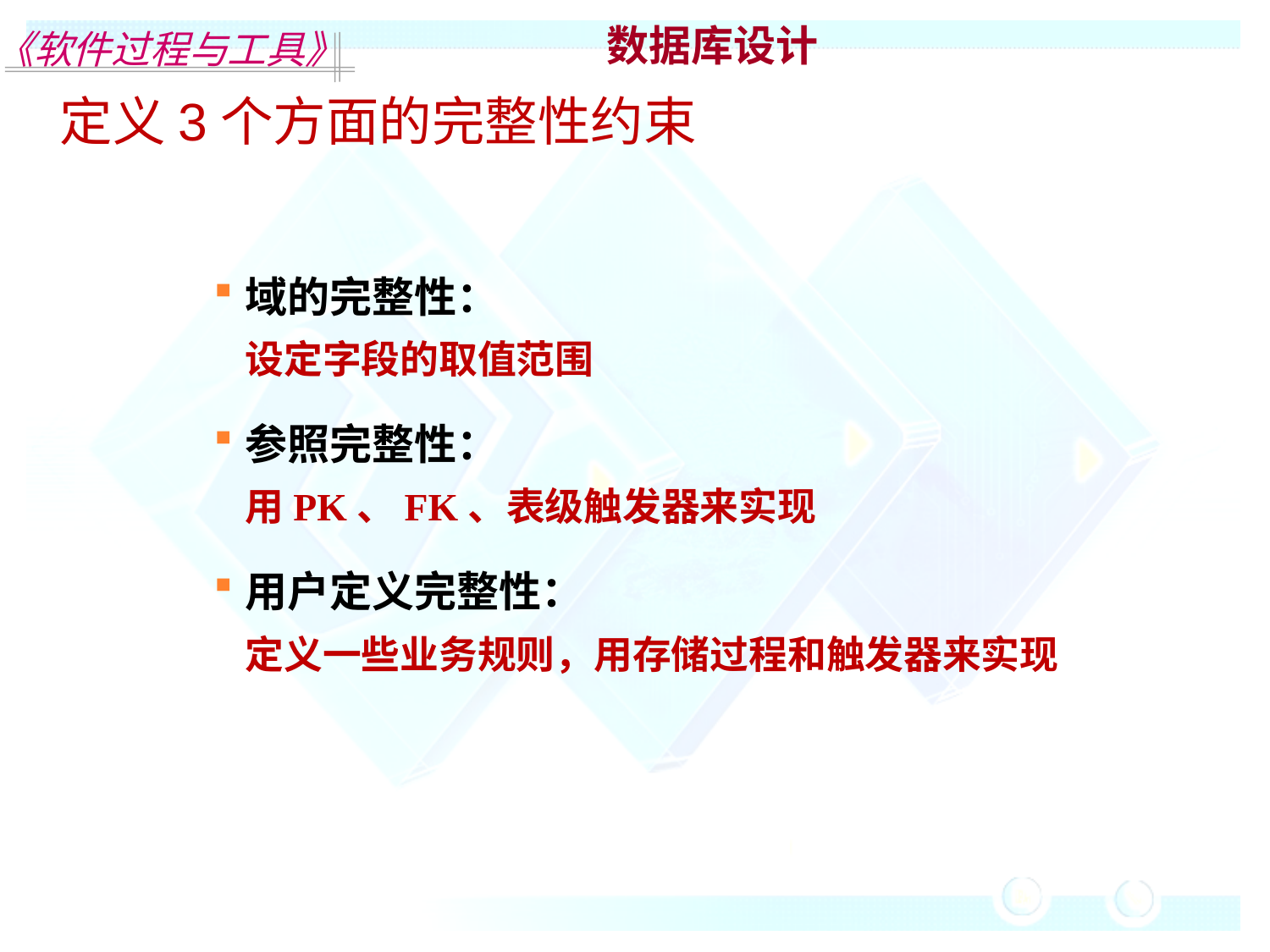

数据库设计
定义3个方面的完整性约束
域的完整性：
设定字段的取值范围
参照完整性：
用PK、FK、表级触发器来实现
用户定义完整性：
定义一些业务规则，用存储过程和触发器来实现